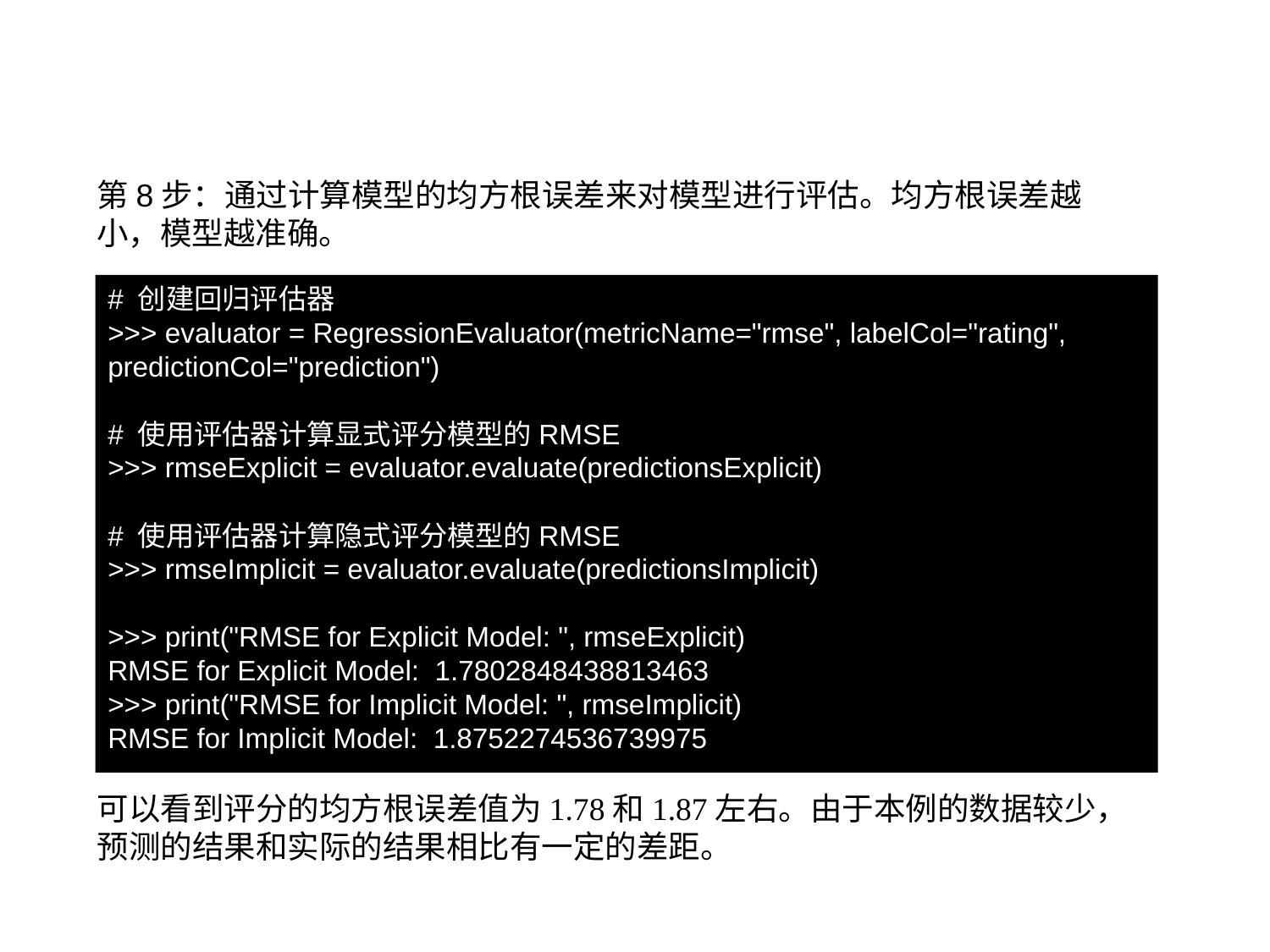

9.10.2 ALS算法
第8步：通过计算模型的均方根误差来对模型进行评估。均方根误差越小，模型越准确。
# 创建回归评估器
>>> evaluator = RegressionEvaluator(metricName="rmse", labelCol="rating", predictionCol="prediction")

# 使用评估器计算显式评分模型的RMSE
>>> rmseExplicit = evaluator.evaluate(predictionsExplicit)

# 使用评估器计算隐式评分模型的RMSE
>>> rmseImplicit = evaluator.evaluate(predictionsImplicit)

>>> print("RMSE for Explicit Model: ", rmseExplicit)
RMSE for Explicit Model:  1.7802848438813463
>>> print("RMSE for Implicit Model: ", rmseImplicit)
RMSE for Implicit Model:  1.8752274536739975
可以看到评分的均方根误差值为1.78和1.87左右。由于本例的数据较少，预测的结果和实际的结果相比有一定的差距。